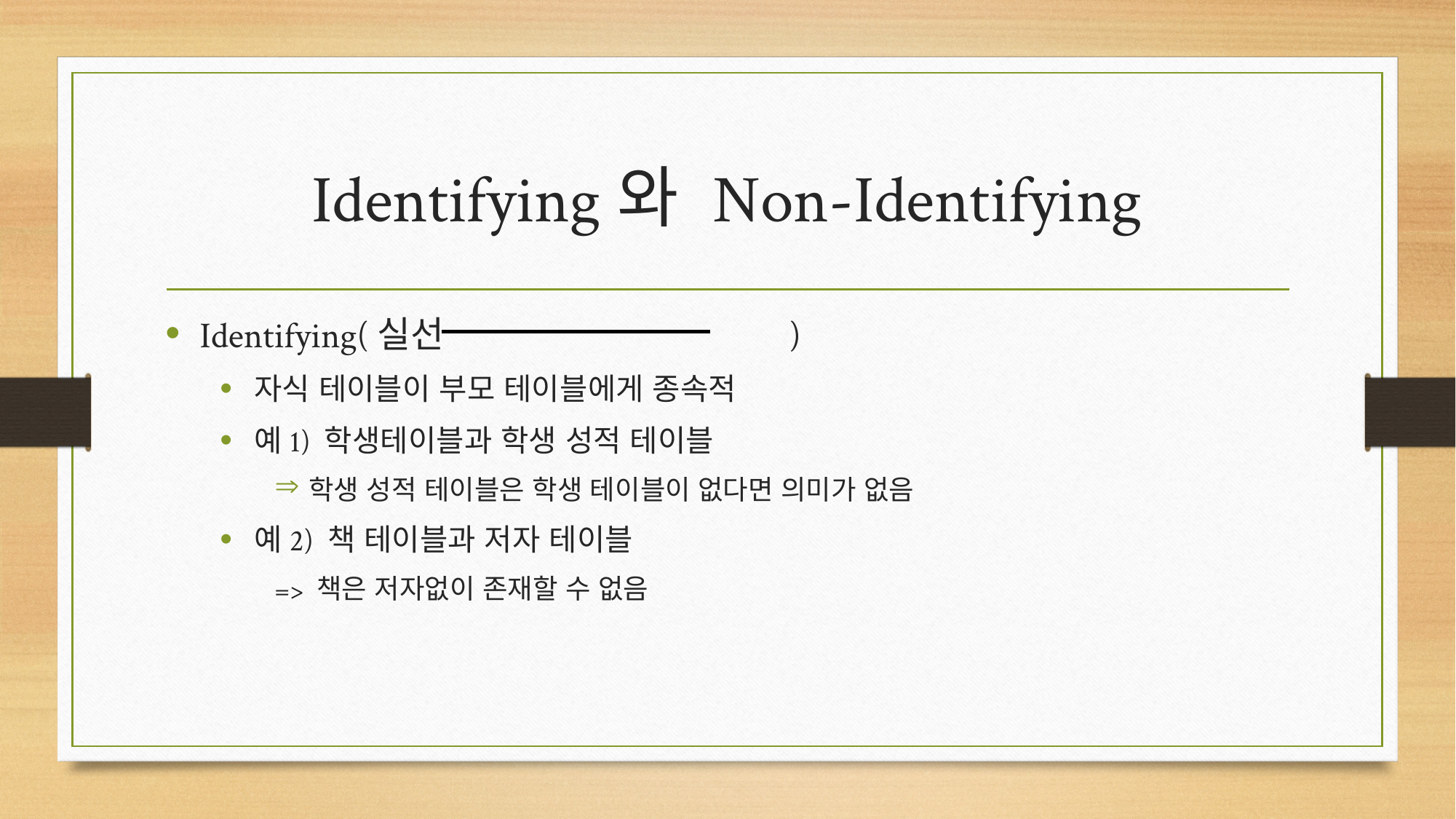

# Identifying와 Non-Identifying
Identifying(실선                                 )
자식 테이블이 부모 테이블에게 종속적
예1) 학생테이블과 학생 성적 테이블
학생 성적 테이블은 학생 테이블이 없다면 의미가 없음
예2) 책 테이블과 저자 테이블
=> 책은 저자없이 존재할 수 없음